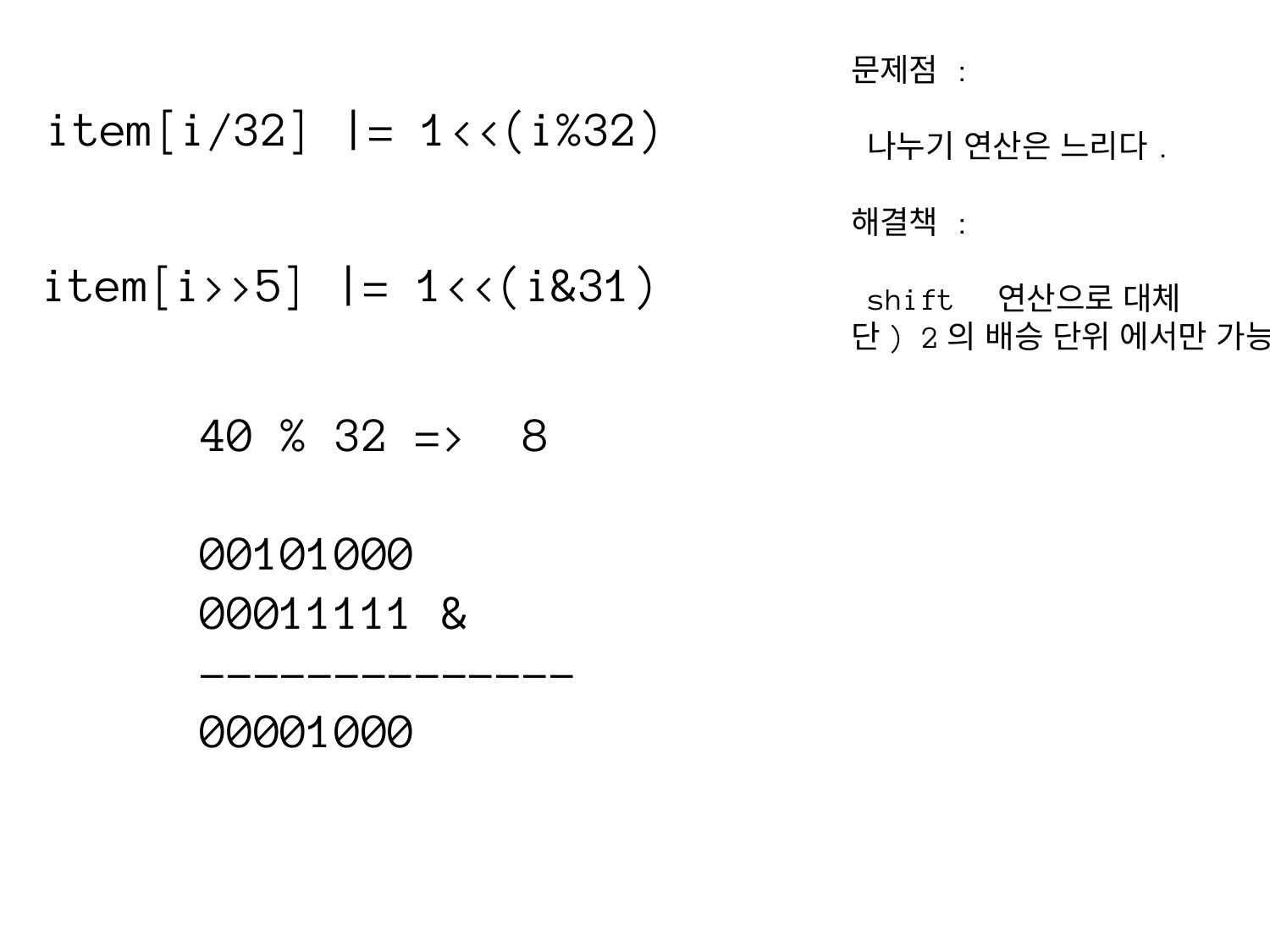

문제점 :

 나누기 연산은 느리다.

해결책 :

 shift  연산으로 대체
단) 2의 배승 단위 에서만 가능

item[i/32] |= 1<<(i%32)

item[i>>5] |= 1<<(i&31)

40 % 32 =>  8

00101000
00011111 &
--------------
00001000